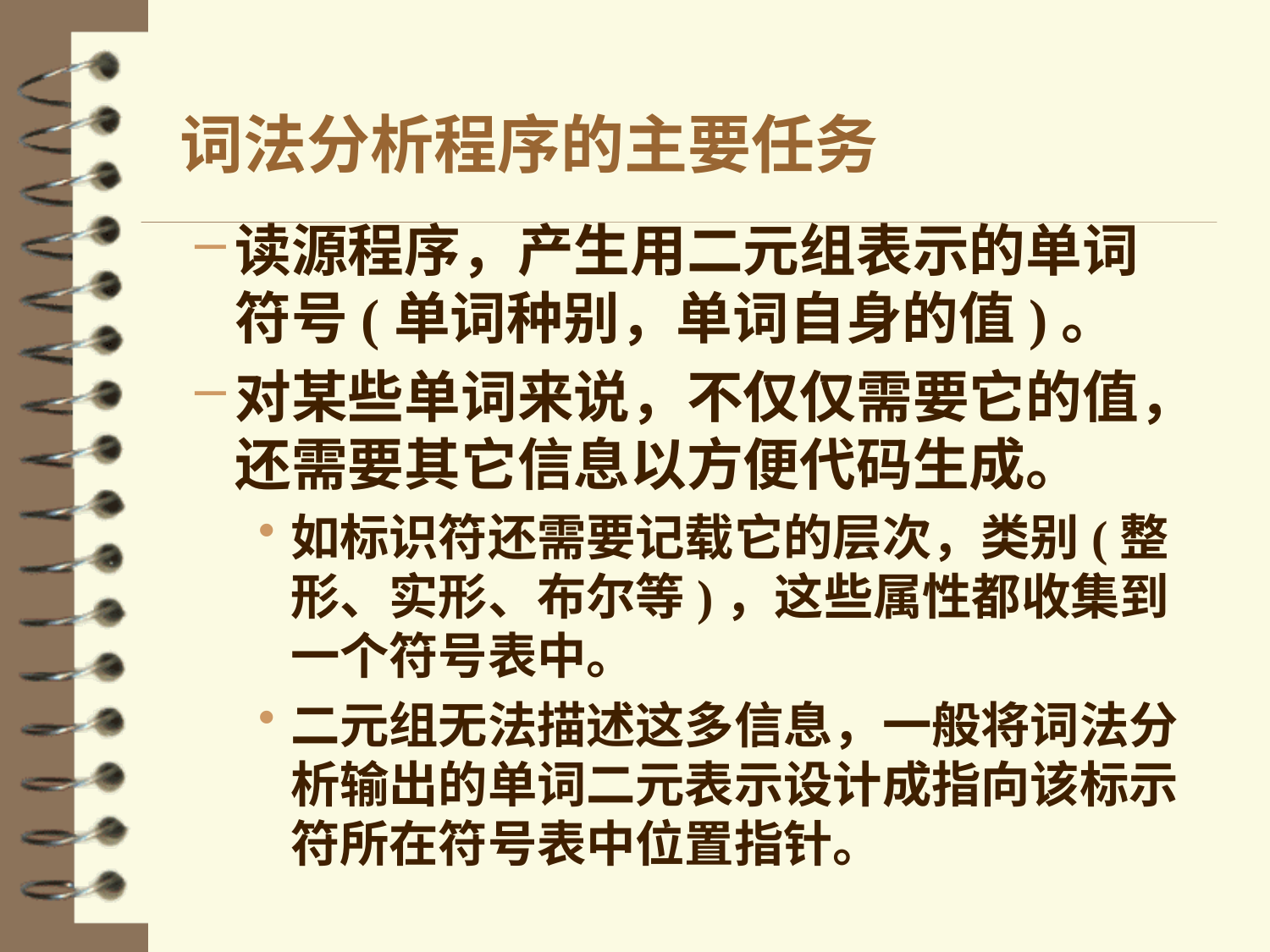

# 词法分析程序的主要任务
读源程序，产生用二元组表示的单词符号(单词种别，单词自身的值)。
对某些单词来说，不仅仅需要它的值，还需要其它信息以方便代码生成。
如标识符还需要记载它的层次，类别(整形、实形、布尔等)，这些属性都收集到一个符号表中。
二元组无法描述这多信息，一般将词法分析输出的单词二元表示设计成指向该标示符所在符号表中位置指针。